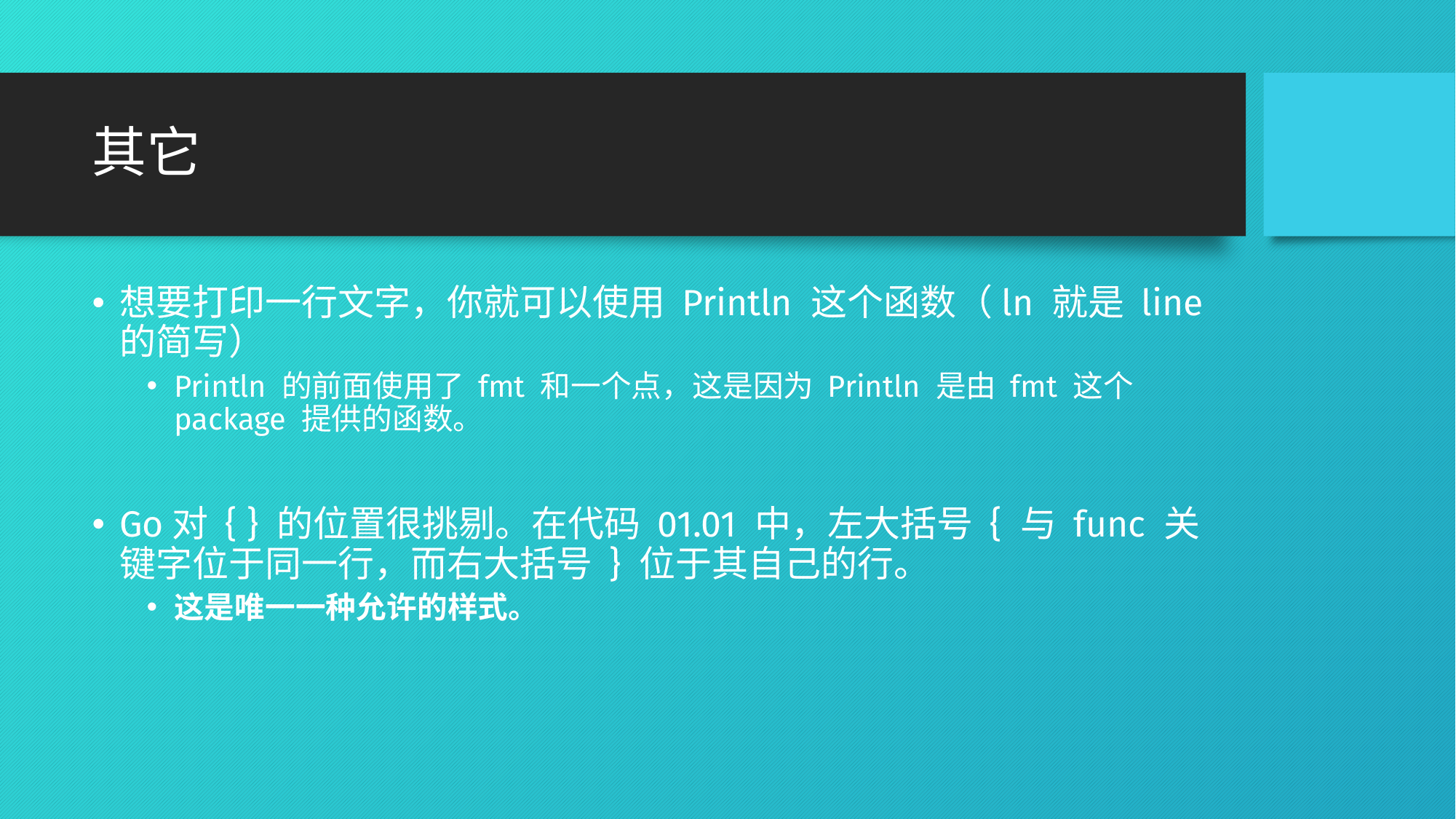

# 其它
想要打印一行文字，你就可以使用 Println 这个函数（ln 就是 line 的简写）
Println 的前面使用了 fmt 和一个点，这是因为 Println 是由 fmt 这个 package 提供的函数。

Go对 { } 的位置很挑剔。在代码 01.01 中，左大括号 { 与 func 关键字位于同一行，而右大括号 } 位于其自己的行。
这是唯一一种允许的样式。